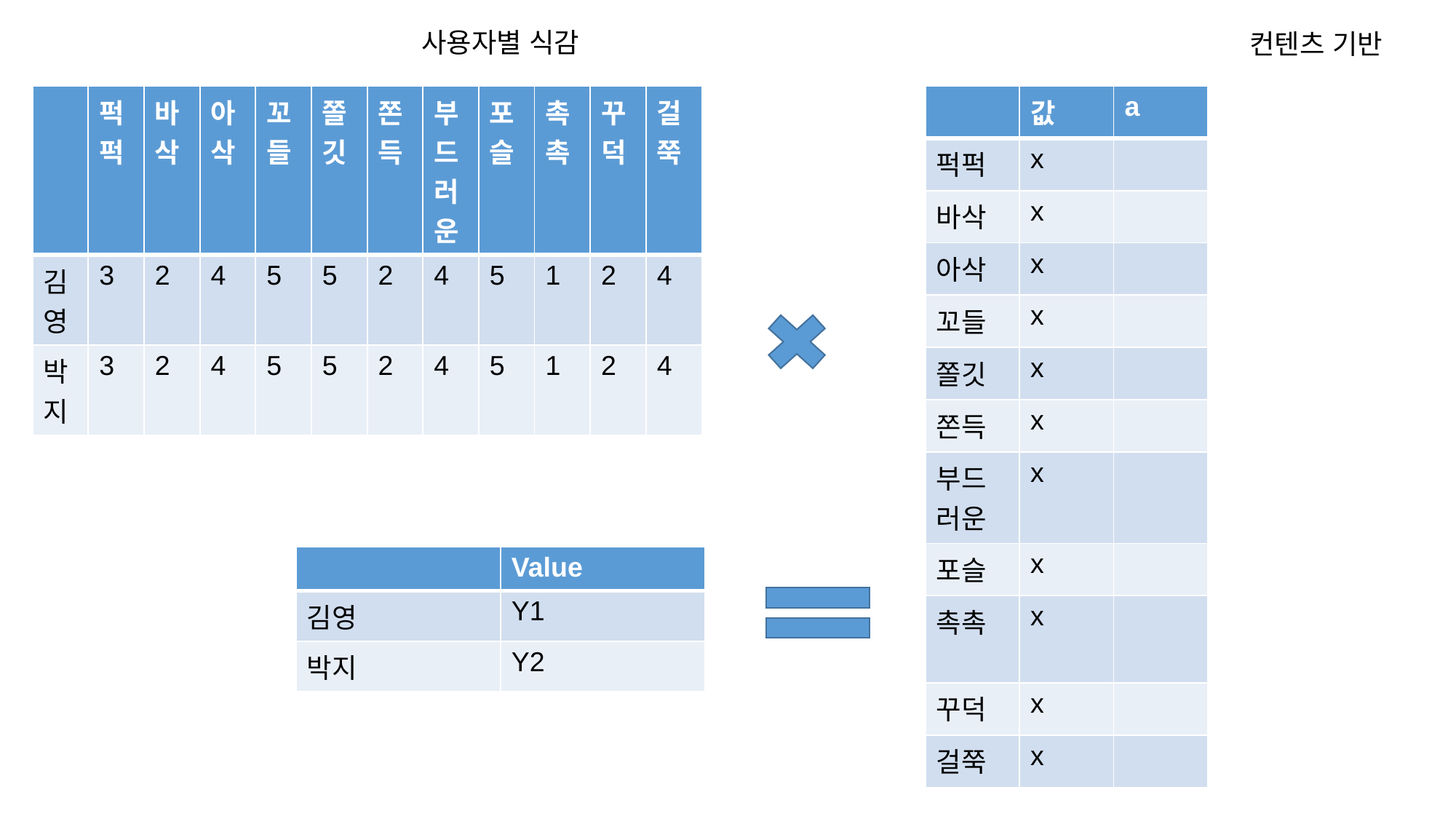

사용자별 식감
컨텐츠 기반
|  | 퍽퍽 | 바삭 | 아삭 | 꼬들 | 쫄깃 | 쫀득 | 부드러운 | 포슬 | 촉촉 | 꾸덕 | 걸쭉 |
| --- | --- | --- | --- | --- | --- | --- | --- | --- | --- | --- | --- |
| 김영 | 3 | 2 | 4 | 5 | 5 | 2 | 4 | 5 | 1 | 2 | 4 |
| 박지 | 3 | 2 | 4 | 5 | 5 | 2 | 4 | 5 | 1 | 2 | 4 |
|  | 값 | a |
| --- | --- | --- |
| 퍽퍽 | x |  |
| 바삭 | x |  |
| 아삭 | x |  |
| 꼬들 | x |  |
| 쫄깃 | x |  |
| 쫀득 | x |  |
| 부드러운 | x |  |
| 포슬 | x |  |
| 촉촉 | x |  |
| 꾸덕 | x |  |
| 걸쭉 | x |  |

|  | Value |
| --- | --- |
| 김영 | Y1 |
| 박지 | Y2 |